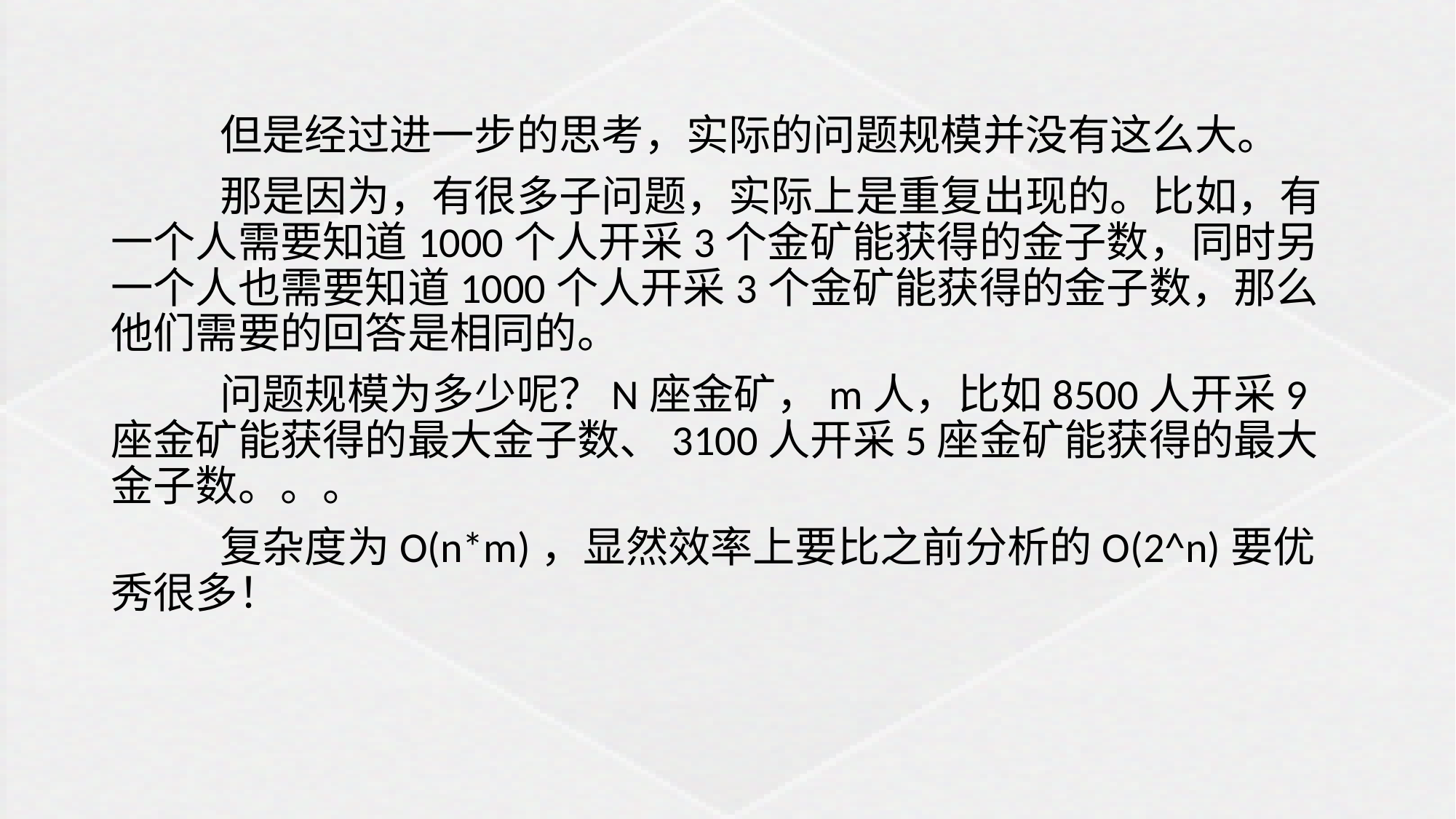

但是经过进一步的思考，实际的问题规模并没有这么大。
	那是因为，有很多子问题，实际上是重复出现的。比如，有一个人需要知道1000个人开采3个金矿能获得的金子数，同时另一个人也需要知道1000个人开采3个金矿能获得的金子数，那么他们需要的回答是相同的。
	问题规模为多少呢？N座金矿，m人，比如8500人开采9座金矿能获得的最大金子数、3100人开采5座金矿能获得的最大金子数。。。
	复杂度为O(n*m)，显然效率上要比之前分析的O(2^n)要优秀很多！